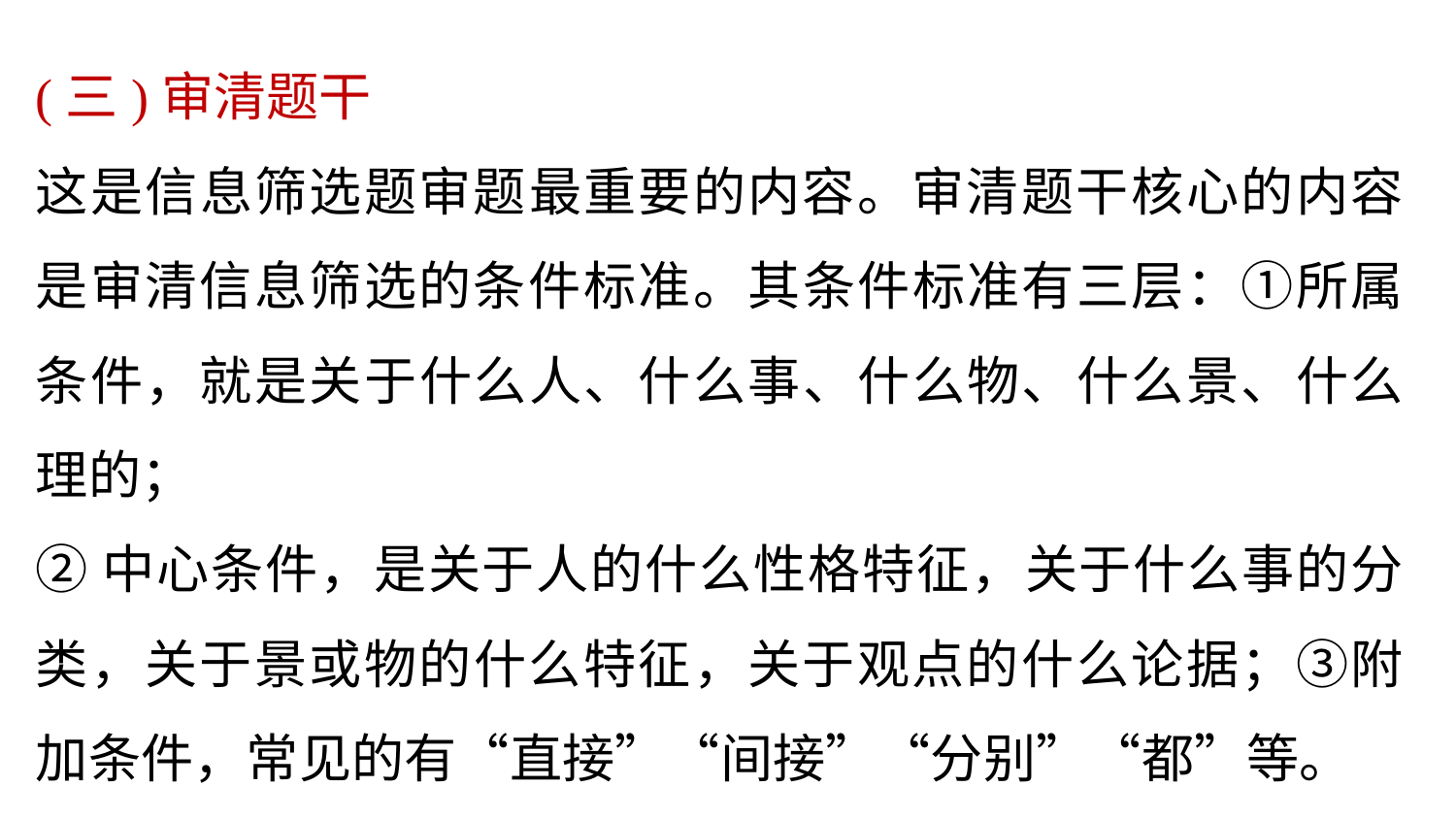

(三)审清题干
这是信息筛选题审题最重要的内容。审清题干核心的内容是审清信息筛选的条件标准。其条件标准有三层：①所属条件，就是关于什么人、什么事、什么物、什么景、什么理的；
②中心条件，是关于人的什么性格特征，关于什么事的分类，关于景或物的什么特征，关于观点的什么论据；③附加条件，常见的有“直接”“间接”“分别”“都”等。